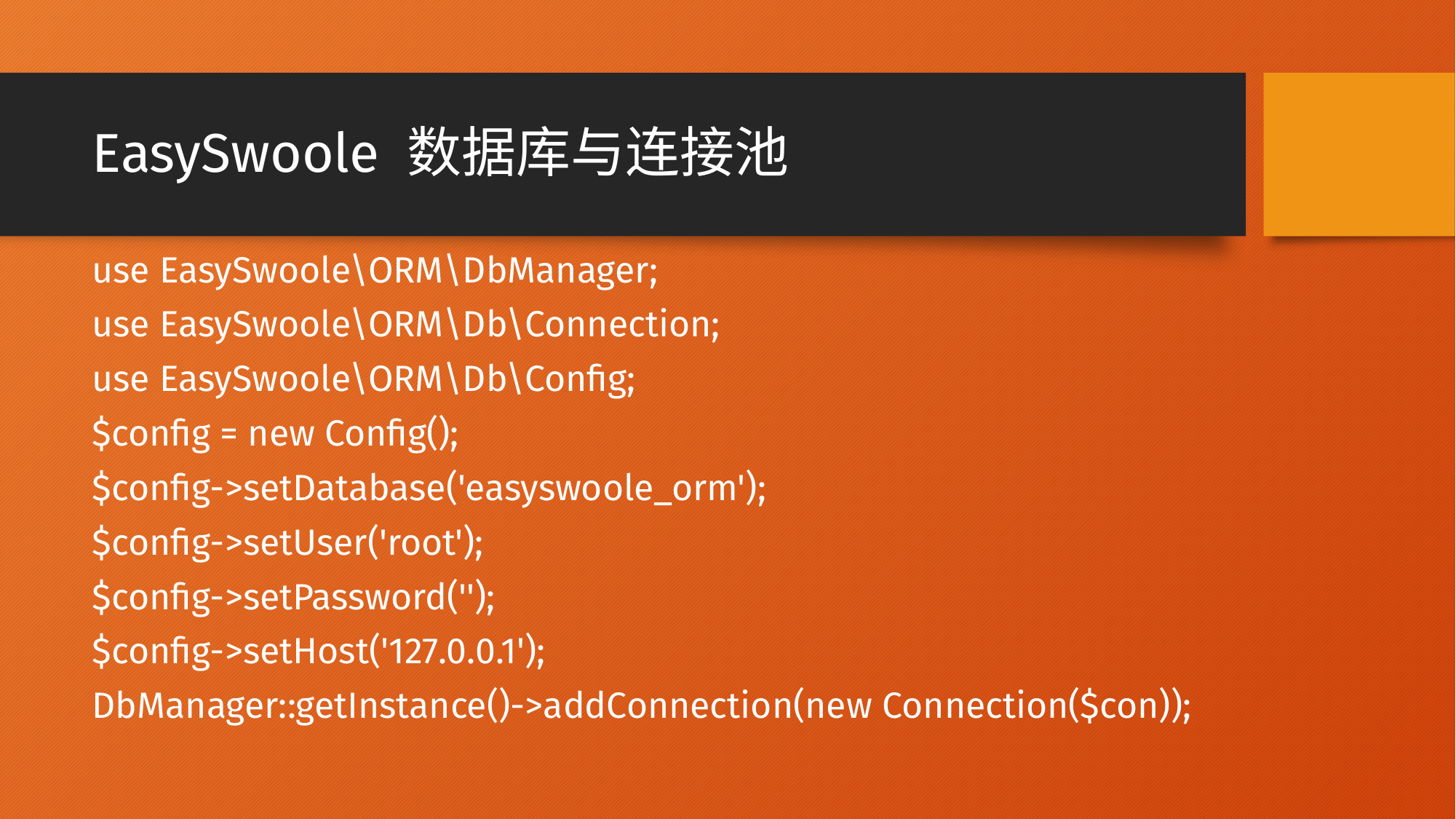

# EasySwoole 数据库与连接池
use EasySwoole\ORM\DbManager;
use EasySwoole\ORM\Db\Connection;
use EasySwoole\ORM\Db\Config;
$config = new Config();
$config->setDatabase('easyswoole_orm');
$config->setUser('root');
$config->setPassword('');
$config->setHost('127.0.0.1');
DbManager::getInstance()->addConnection(new Connection($con));